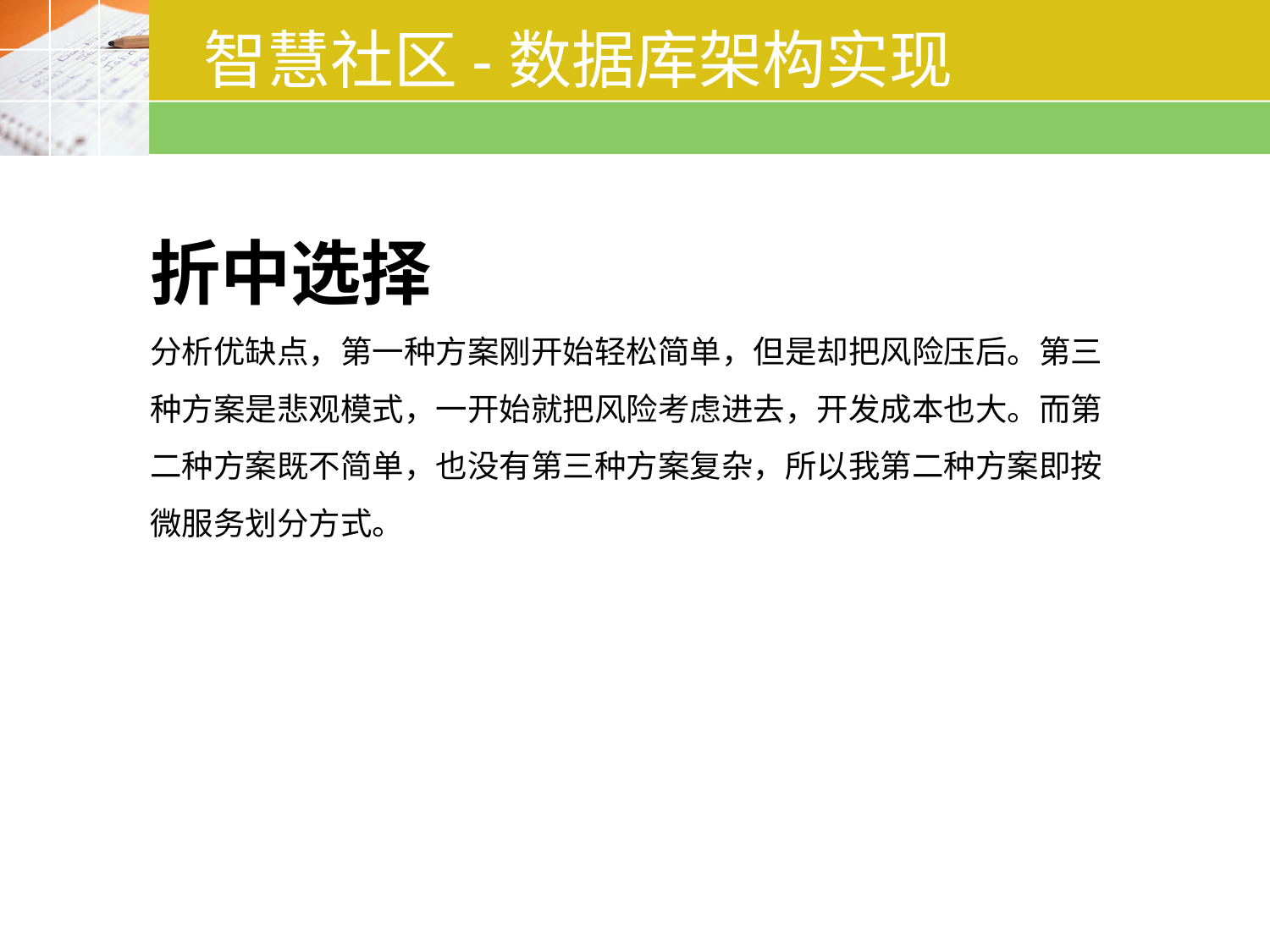

# 智慧社区-数据库架构实现
折中选择
分析优缺点，第一种方案刚开始轻松简单，但是却把风险压后。第三种方案是悲观模式，一开始就把风险考虑进去，开发成本也大。而第二种方案既不简单，也没有第三种方案复杂，所以我第二种方案即按微服务划分方式。

Click to add Text
Click to add Text
Click to add Text
Click to add Text
Click to add Text
Click to add Text